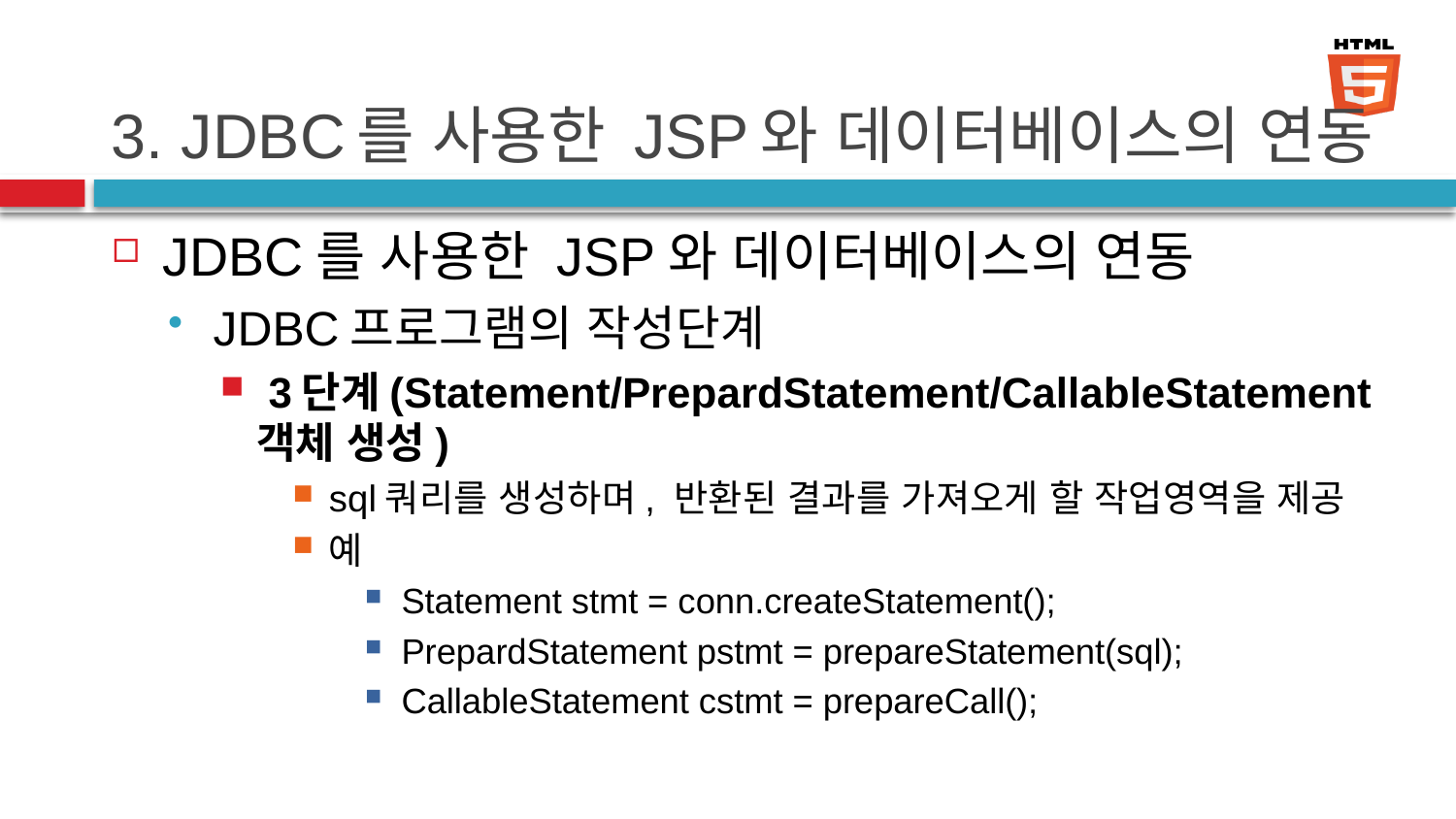

# 3. JDBC를 사용한 JSP와 데이터베이스의 연동
JDBC를 사용한 JSP와 데이터베이스의 연동
JDBC프로그램의 작성단계
 3단계(Statement/PrepardStatement/CallableStatement 객체 생성)
sql쿼리를 생성하며, 반환된 결과를 가져오게 할 작업영역을 제공
예
Statement stmt = conn.createStatement();
PrepardStatement pstmt = prepareStatement(sql);
CallableStatement cstmt = prepareCall();